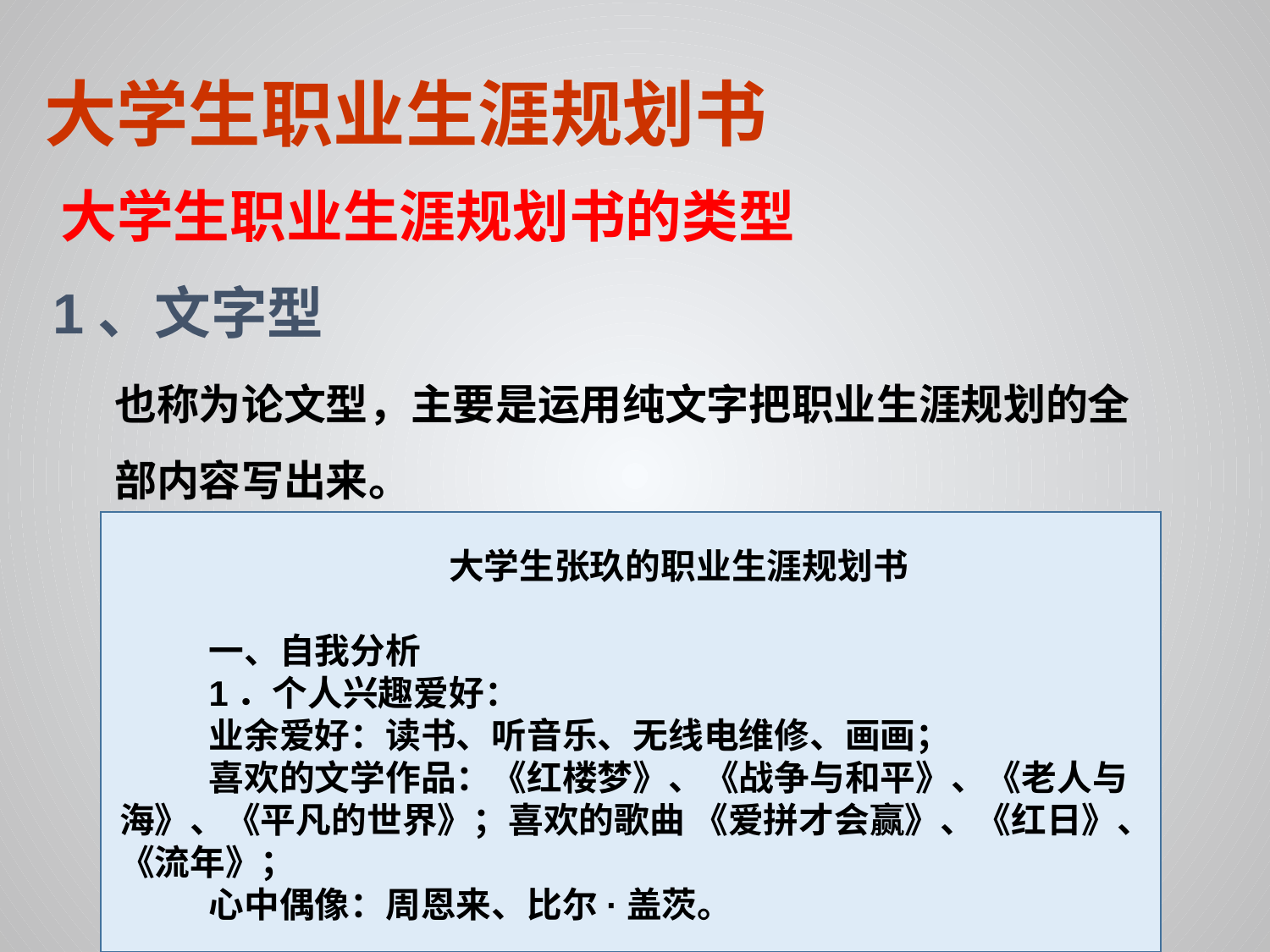

大学生职业生涯规划书
大学生职业生涯规划书的类型
1、文字型
也称为论文型，主要是运用纯文字把职业生涯规划的全部内容写出来。

大学生张玖的职业生涯规划书

一、自我分析
1．个人兴趣爱好：
业余爱好：读书、听音乐、无线电维修、画画；
喜欢的文学作品：《红楼梦》、《战争与和平》、《老人与海》、《平凡的世界》；喜欢的歌曲 《爱拼才会赢》、《红日》、《流年》；
心中偶像：周恩来、比尔·盖茨。